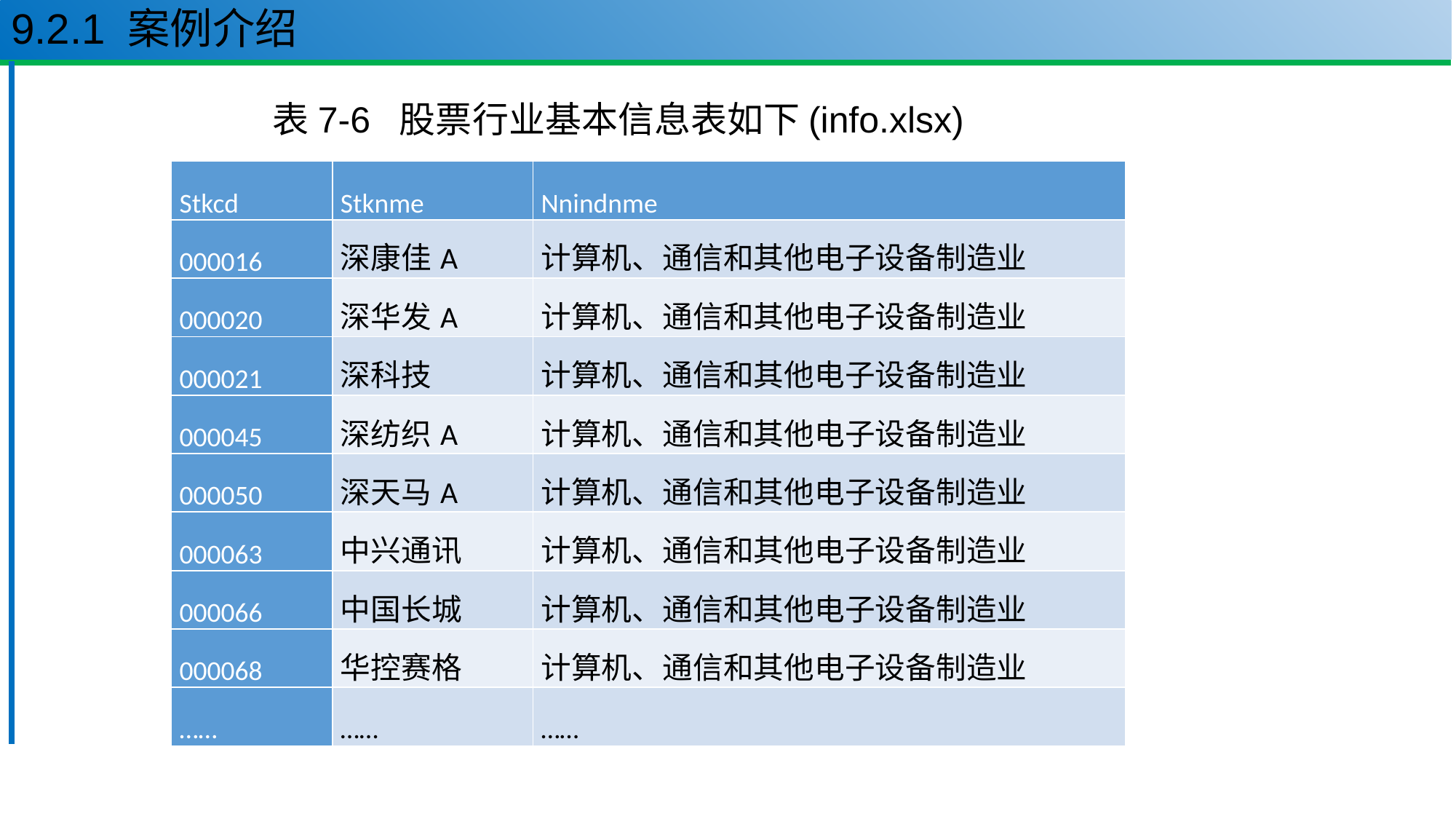

# 9.2.1 案例介绍
表7-6  股票行业基本信息表如下(info.xlsx)
| Stkcd | Stknme | Nnindnme |
| --- | --- | --- |
| 000016 | 深康佳A | 计算机、通信和其他电子设备制造业 |
| 000020 | 深华发A | 计算机、通信和其他电子设备制造业 |
| 000021 | 深科技 | 计算机、通信和其他电子设备制造业 |
| 000045 | 深纺织A | 计算机、通信和其他电子设备制造业 |
| 000050 | 深天马A | 计算机、通信和其他电子设备制造业 |
| 000063 | 中兴通讯 | 计算机、通信和其他电子设备制造业 |
| 000066 | 中国长城 | 计算机、通信和其他电子设备制造业 |
| 000068 | 华控赛格 | 计算机、通信和其他电子设备制造业 |
| …… | …… | …… |